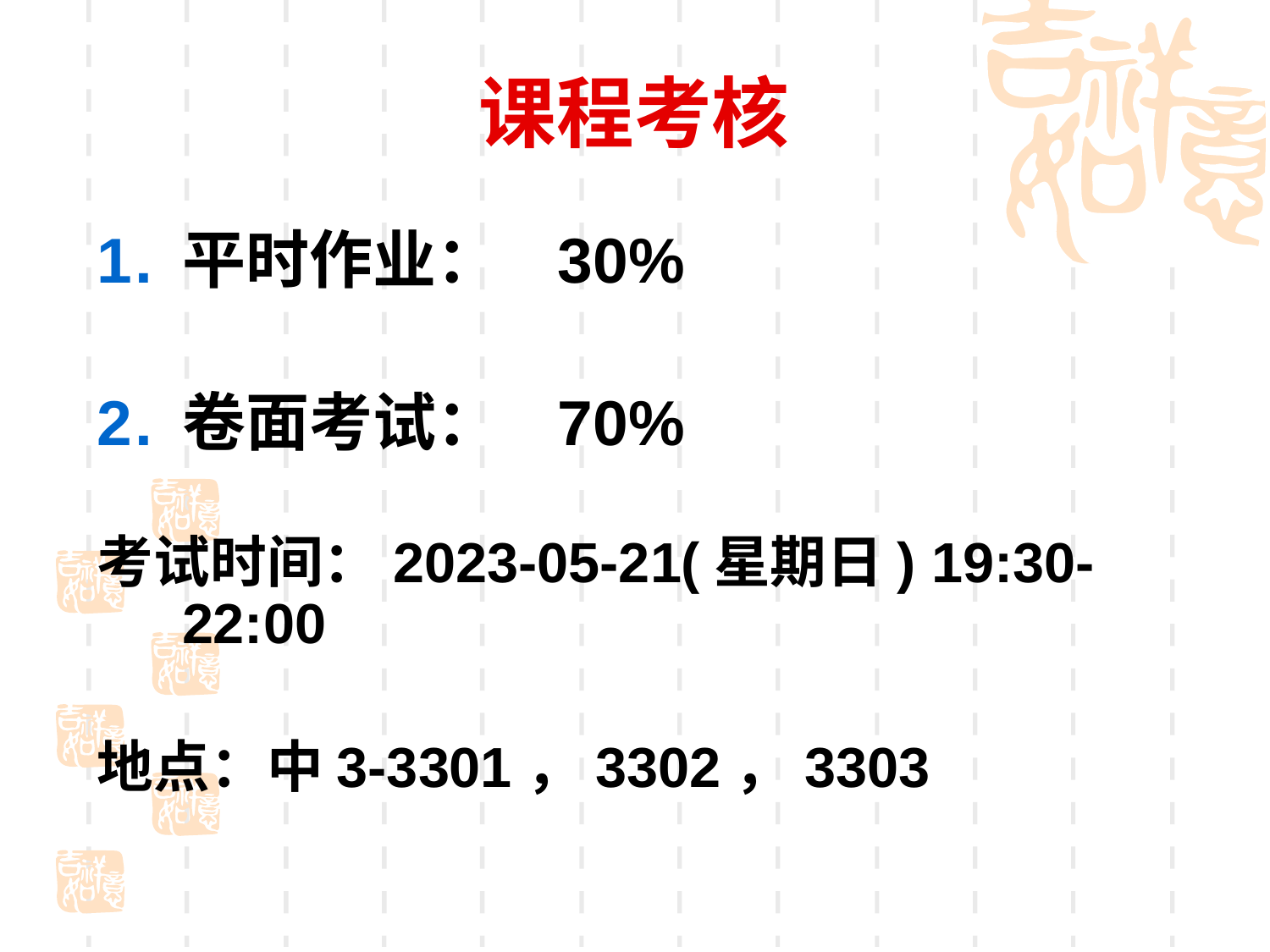

# 课程考核
平时作业：   30%

卷面考试：   70%

考试时间：2023-05-21(星期日) 19:30-22:00

地点：中3-3301，3302，3303